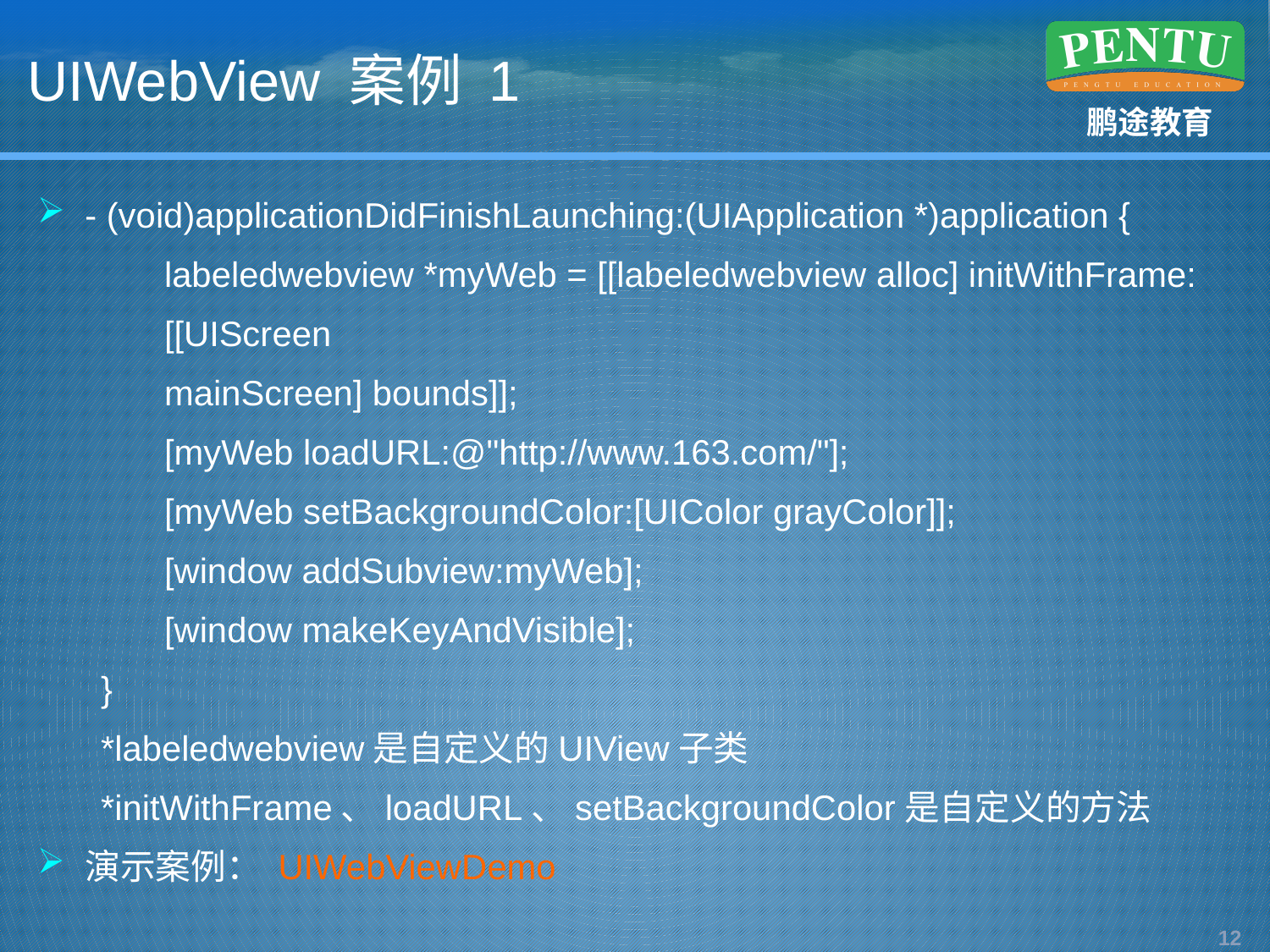

# UIWebView 案例 1
- (void)applicationDidFinishLaunching:(UIApplication *)application {
labeledwebview *myWeb = [[labeledwebview alloc] initWithFrame:[[UIScreen
mainScreen] bounds]];
[myWeb loadURL:@"http://www.163.com/"];
[myWeb setBackgroundColor:[UIColor grayColor]];
[window addSubview:myWeb];
[window makeKeyAndVisible];
}
*labeledwebview是自定义的UIView子类
*initWithFrame、loadURL、setBackgroundColor是自定义的方法
演示案例： UIWebViewDemo
12